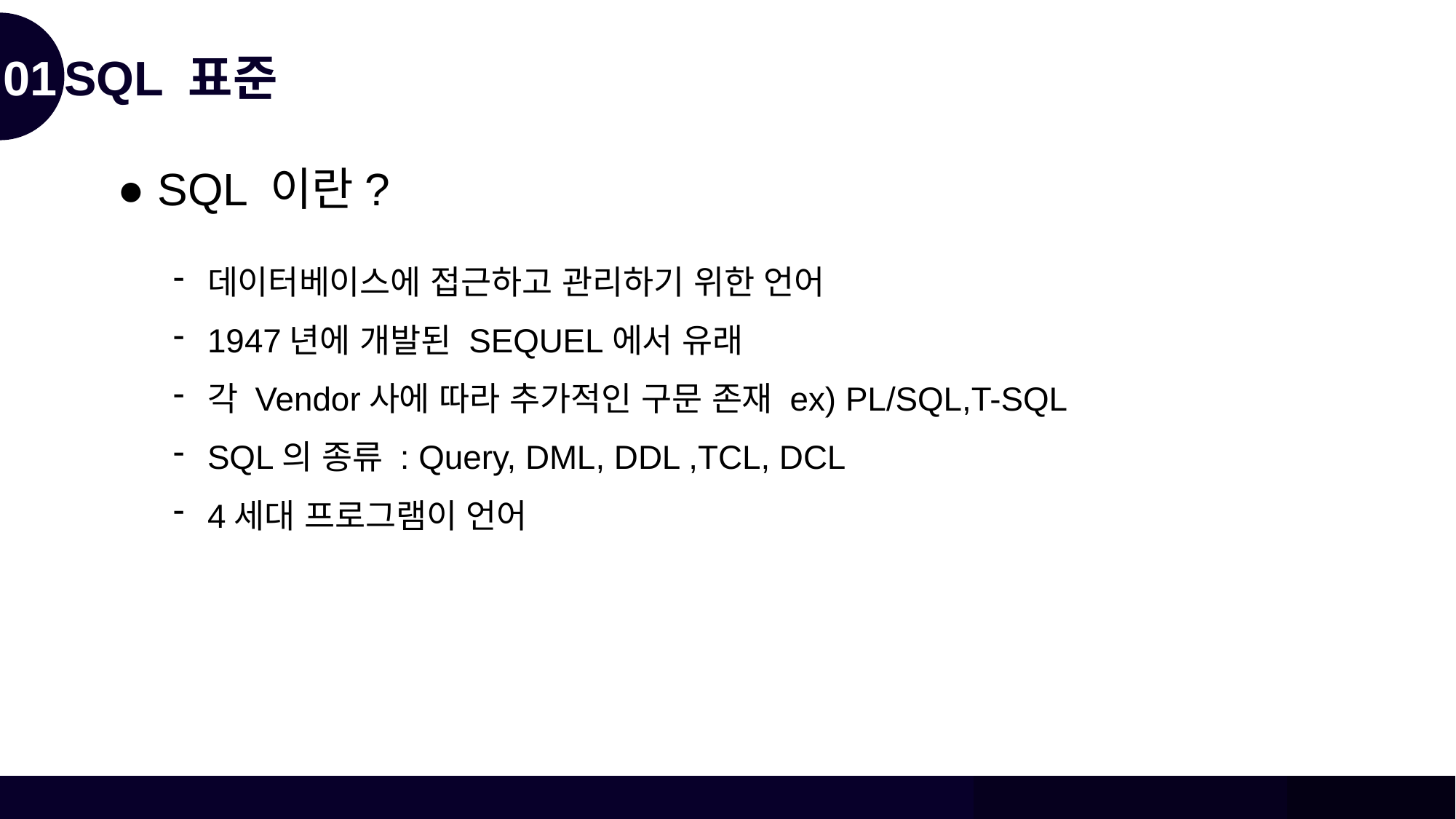

01
SQL 표준
● SQL 이란?
데이터베이스에 접근하고 관리하기 위한 언어
1947년에 개발된 SEQUEL에서 유래
각 Vendor사에 따라 추가적인 구문 존재 ex) PL/SQL,T-SQL
SQL의 종류 : Query, DML, DDL ,TCL, DCL
4세대 프로그램이 언어